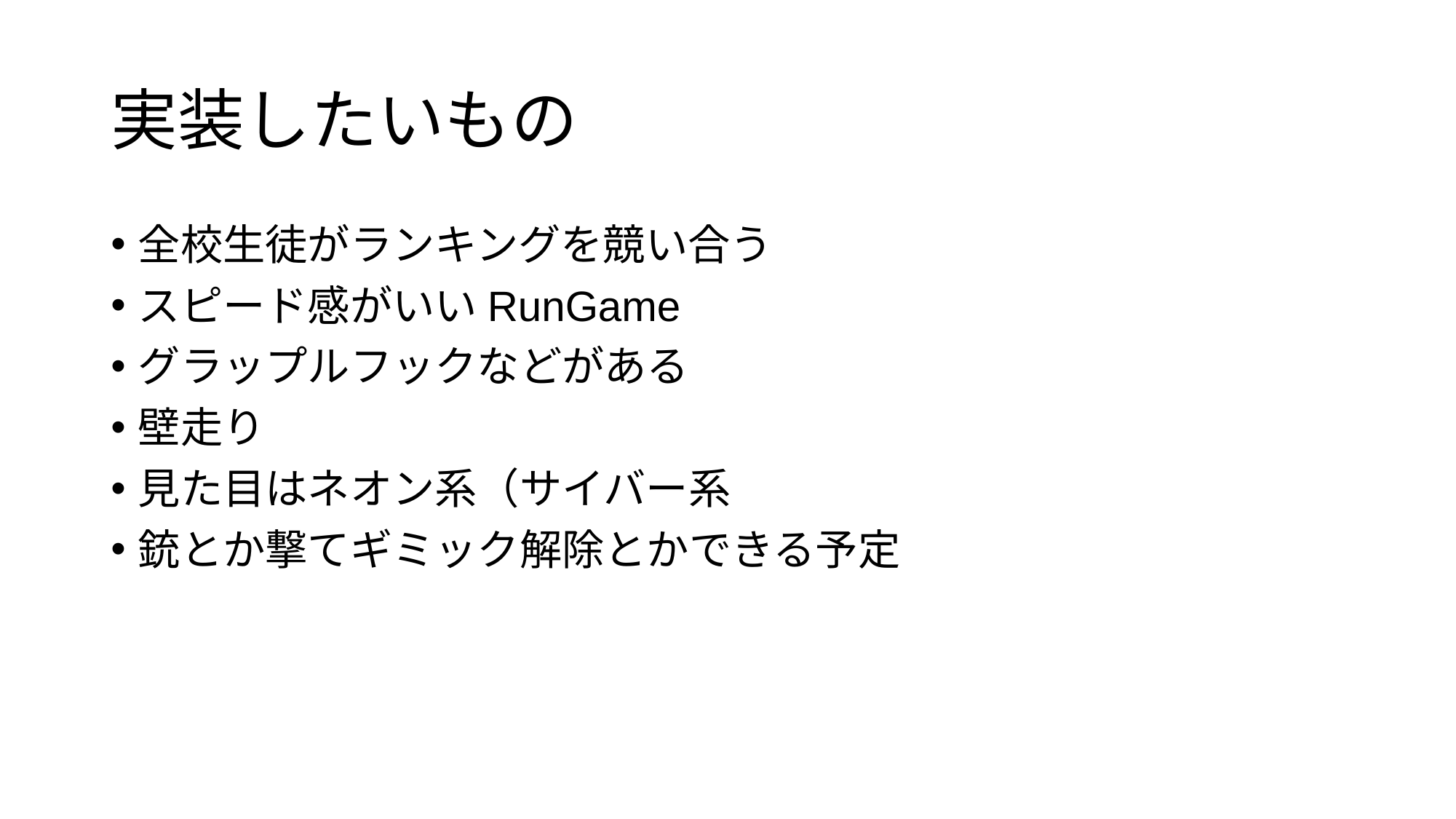

# 実装したいもの
全校生徒がランキングを競い合う
スピード感がいいRunGame
グラップルフックなどがある
壁走り
見た目はネオン系（サイバー系
銃とか撃てギミック解除とかできる予定